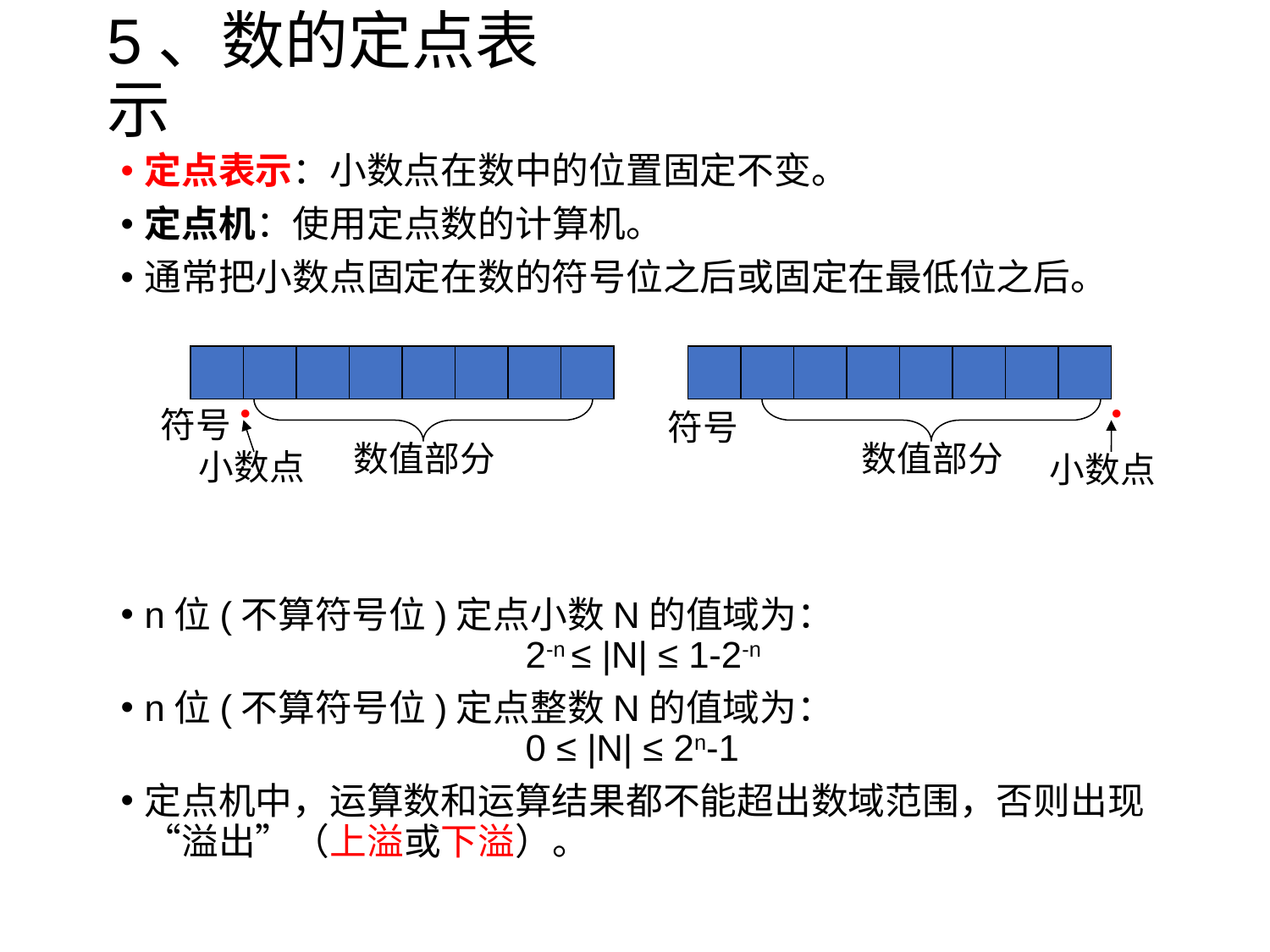

# 5、数的定点表示
定点表示：小数点在数中的位置固定不变。
定点机：使用定点数的计算机。
通常把小数点固定在数的符号位之后或固定在最低位之后。

n位(不算符号位)定点小数N的值域为：
			2-n ≤ |N| ≤ 1-2-n
n位(不算符号位)定点整数N的值域为：
			0 ≤ |N| ≤ 2n-1
定点机中，运算数和运算结果都不能超出数域范围，否则出现“溢出”（上溢或下溢）。

·
·
符号
符号

数值部分
数值部分
小数点
小数点